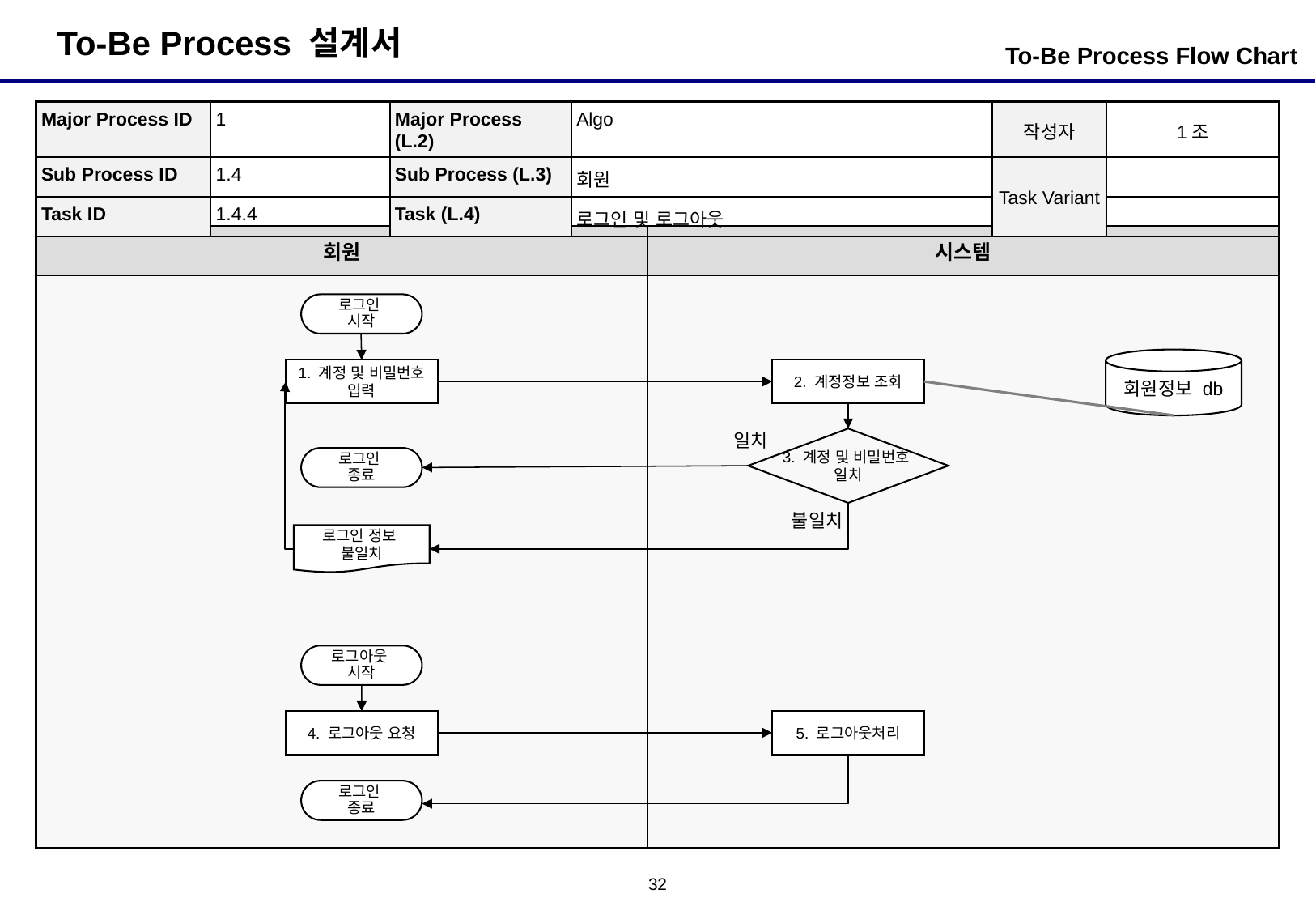

To-Be Process Flow Chart
| Major Process ID | 1 | Major Process (L.2) | Algo | 작성자 | 1조 |
| --- | --- | --- | --- | --- | --- |
| Sub Process ID | 1.4 | Sub Process (L.3) | 회원 | Task Variant |  |
| Task ID | 1.4.4 | Task (L.4) | 로그인 및 로그아웃 |  |  |
| 회원 | 시스템 |
| --- | --- |
|  |  |
로그인
시작
회원정보 db
2. 계정정보 조회
1. 계정 및 비밀번호 입력
일치
3. 계정 및 비밀번호
일치
로그인
종료
불일치
로그인 정보
불일치
로그아웃
시작
4. 로그아웃 요청
5. 로그아웃처리
로그인
종료